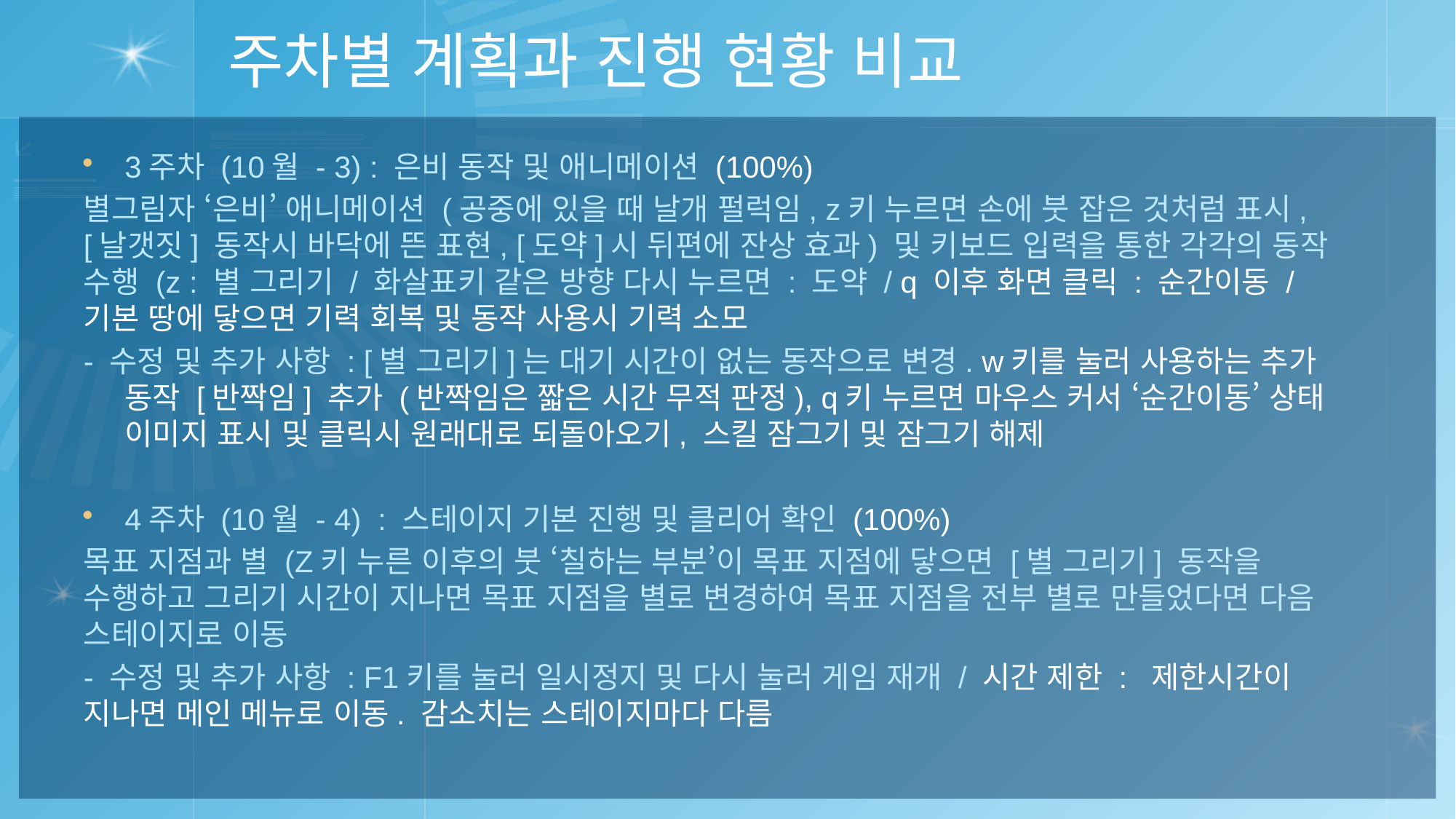

# 주차별 계획과 진행 현황 비교

3주차 (10월 - 3) : 은비 동작 및 애니메이션 (100%)
별그림자 ‘은비’ 애니메이션 (공중에 있을 때 날개 펄럭임, z키 누르면 손에 붓 잡은 것처럼 표시, [날갯짓] 동작시 바닥에 뜬 표현, [도약]시 뒤편에 잔상 효과) 및 키보드 입력을 통한 각각의 동작 수행 (z : 별 그리기 / 화살표키 같은 방향 다시 누르면 : 도약 / q 이후 화면 클릭 : 순간이동 / 기본 땅에 닿으면 기력 회복 및 동작 사용시 기력 소모
- 수정 및 추가 사항 : [별 그리기]는 대기 시간이 없는 동작으로 변경. w키를 눌러 사용하는 추가 동작 [반짝임] 추가 (반짝임은 짧은 시간 무적 판정), q키 누르면 마우스 커서 ‘순간이동’ 상태 이미지 표시 및 클릭시 원래대로 되돌아오기, 스킬 잠그기 및 잠그기 해제

4주차 (10월 - 4)  : 스테이지 기본 진행 및 클리어 확인 (100%)
목표 지점과 별 (Z키 누른 이후의 붓 ‘칠하는 부분’이 목표 지점에 닿으면 [별 그리기] 동작을 수행하고 그리기 시간이 지나면 목표 지점을 별로 변경하여 목표 지점을 전부 별로 만들었다면 다음 스테이지로 이동
- 수정 및 추가 사항 : F1키를 눌러 일시정지 및 다시 눌러 게임 재개 / 시간 제한 :  제한시간이 지나면 메인 메뉴로 이동. 감소치는 스테이지마다 다름